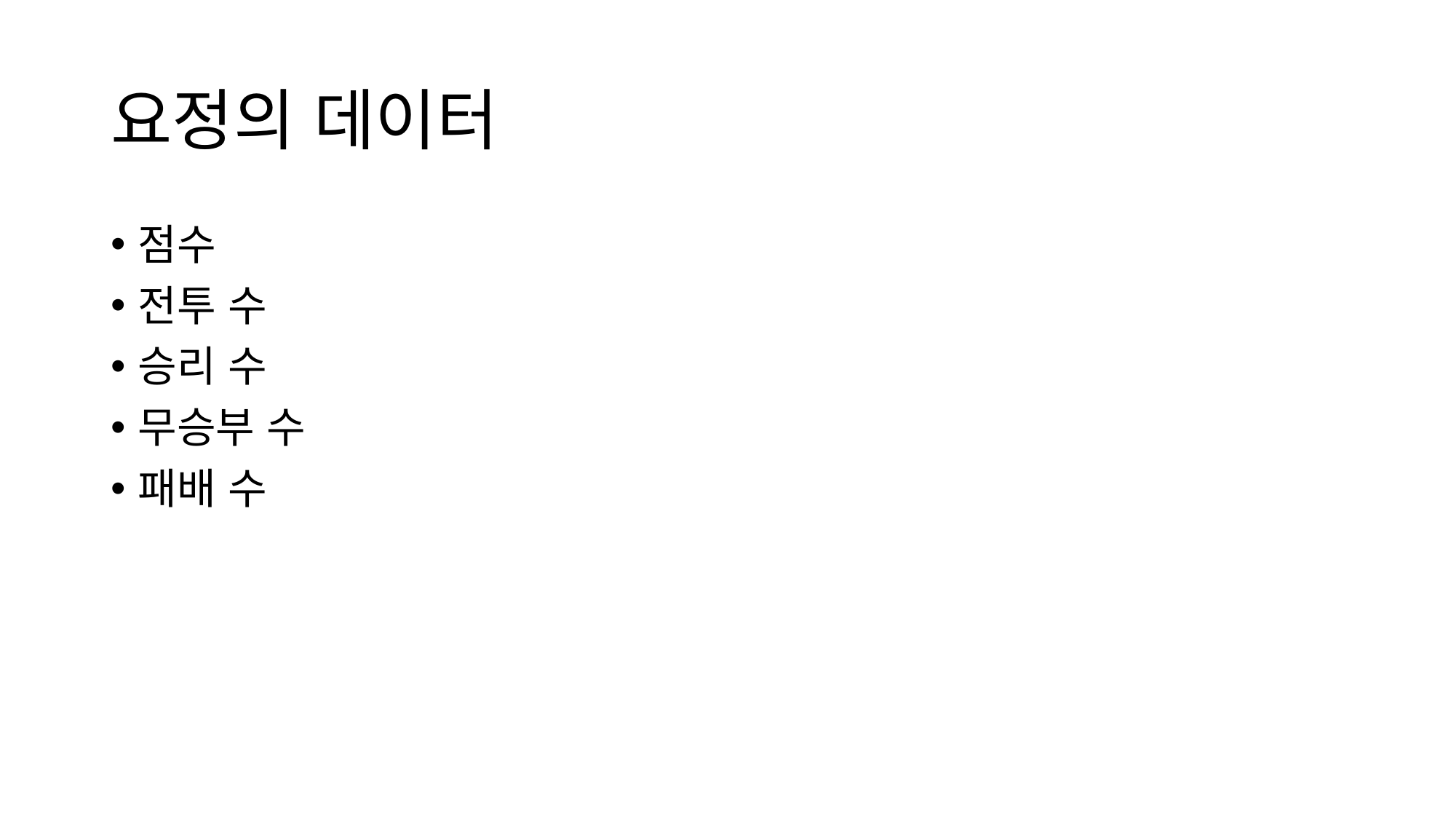

# 요정의 데이터
점수
전투 수
승리 수
무승부 수
패배 수